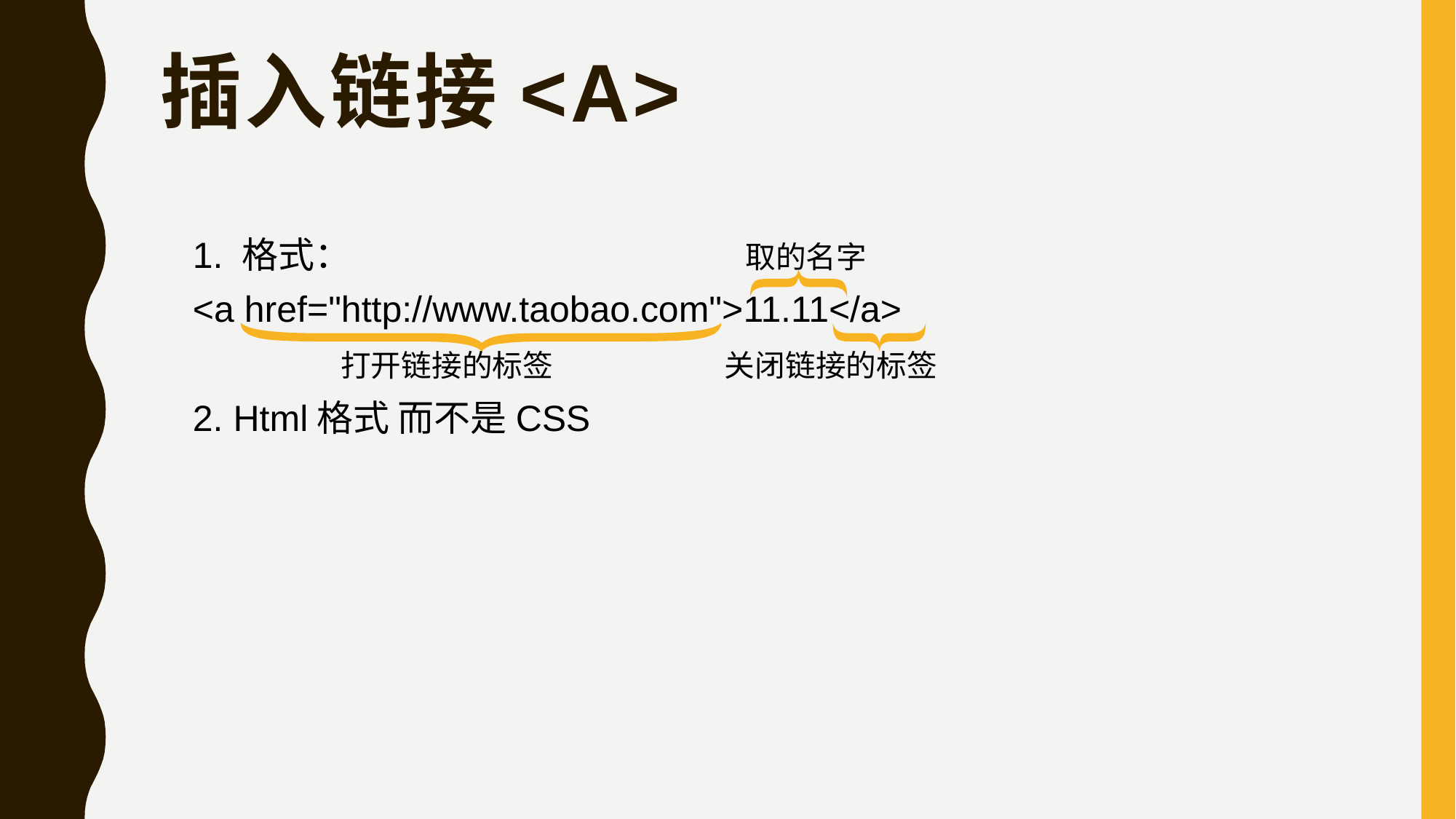

# 插入链接<a>

1. 格式：      				 取的名字
<a href="http://www.taobao.com">11.11</a>
                 打开链接的标签                      关闭链接的标签
2. Html格式 而不是CSS